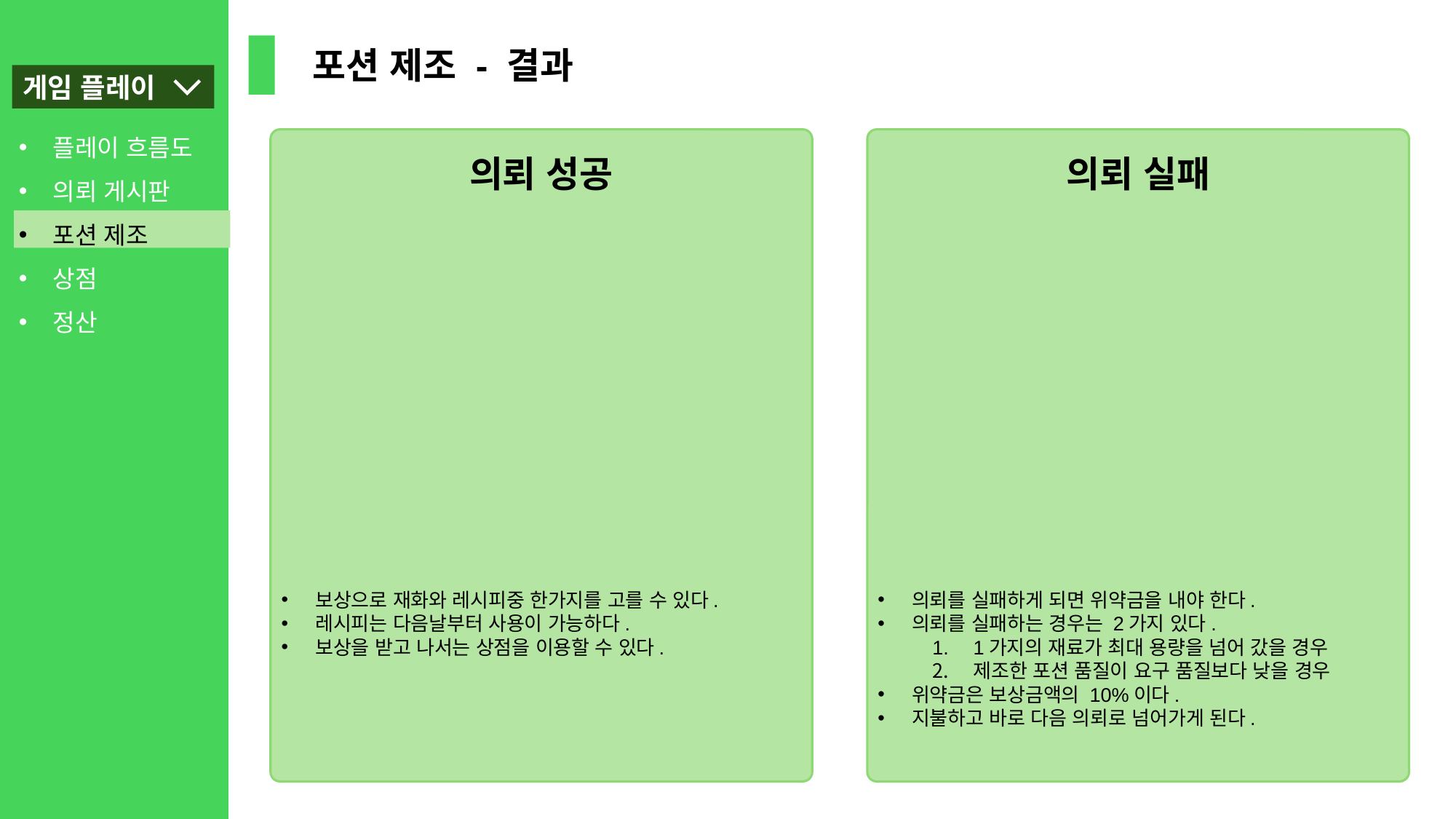

포션 제조 - 결과
게임 플레이

플레이 흐름도
의뢰 게시판
포션 제조
상점
정산

의뢰 성공
의뢰 실패

보상으로 재화와 레시피중 한가지를 고를 수 있다.
레시피는 다음날부터 사용이 가능하다.
보상을 받고 나서는 상점을 이용할 수 있다.
의뢰를 실패하게 되면 위약금을 내야 한다.
의뢰를 실패하는 경우는 2가지 있다.
1가지의 재료가 최대 용량을 넘어 갔을 경우
제조한 포션 품질이 요구 품질보다 낮을 경우
위약금은 보상금액의 10%이다.
지불하고 바로 다음 의뢰로 넘어가게 된다.